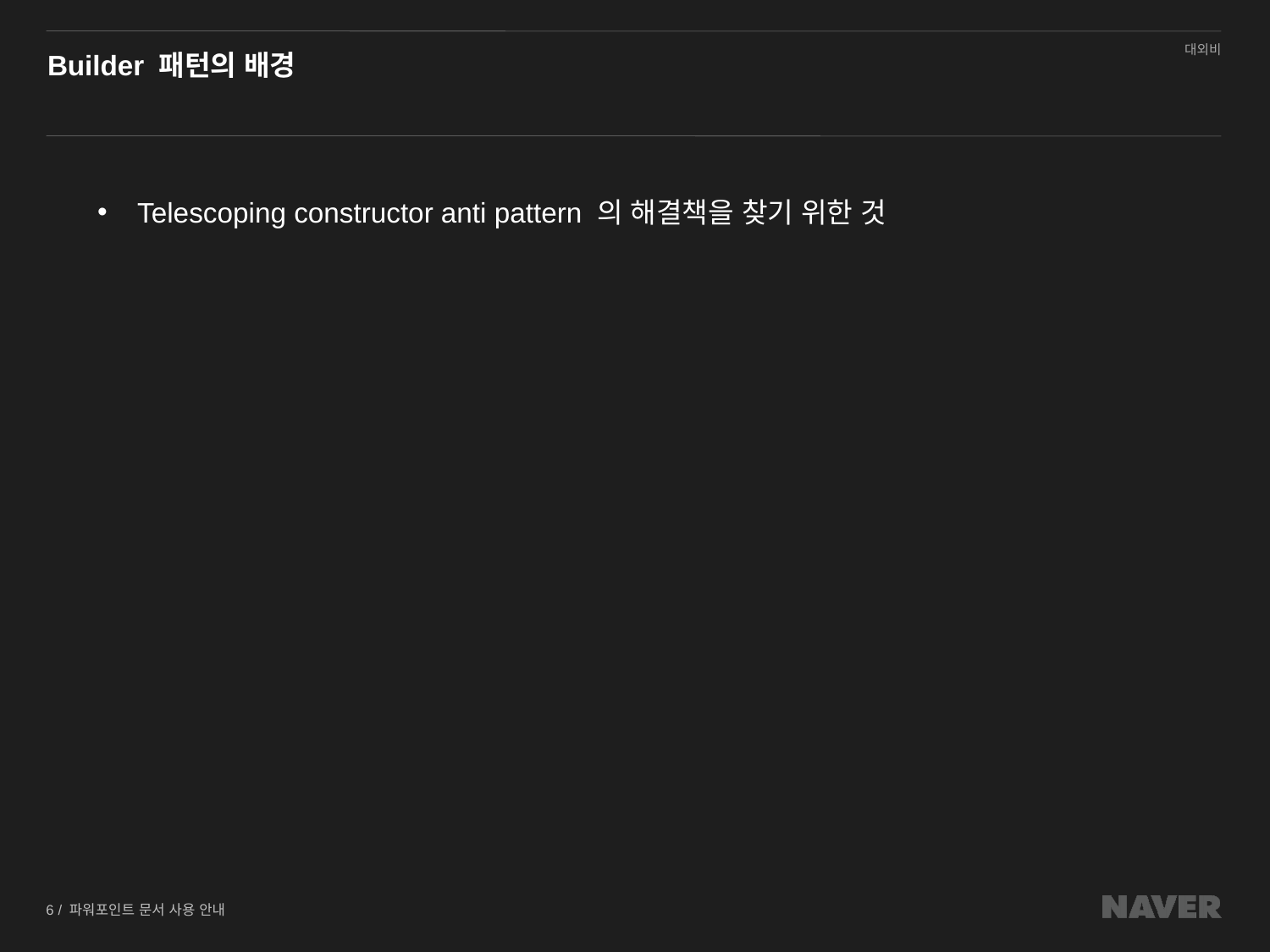

# Builder 패턴의 배경
Telescoping constructor anti pattern 의 해결책을 찾기 위한 것